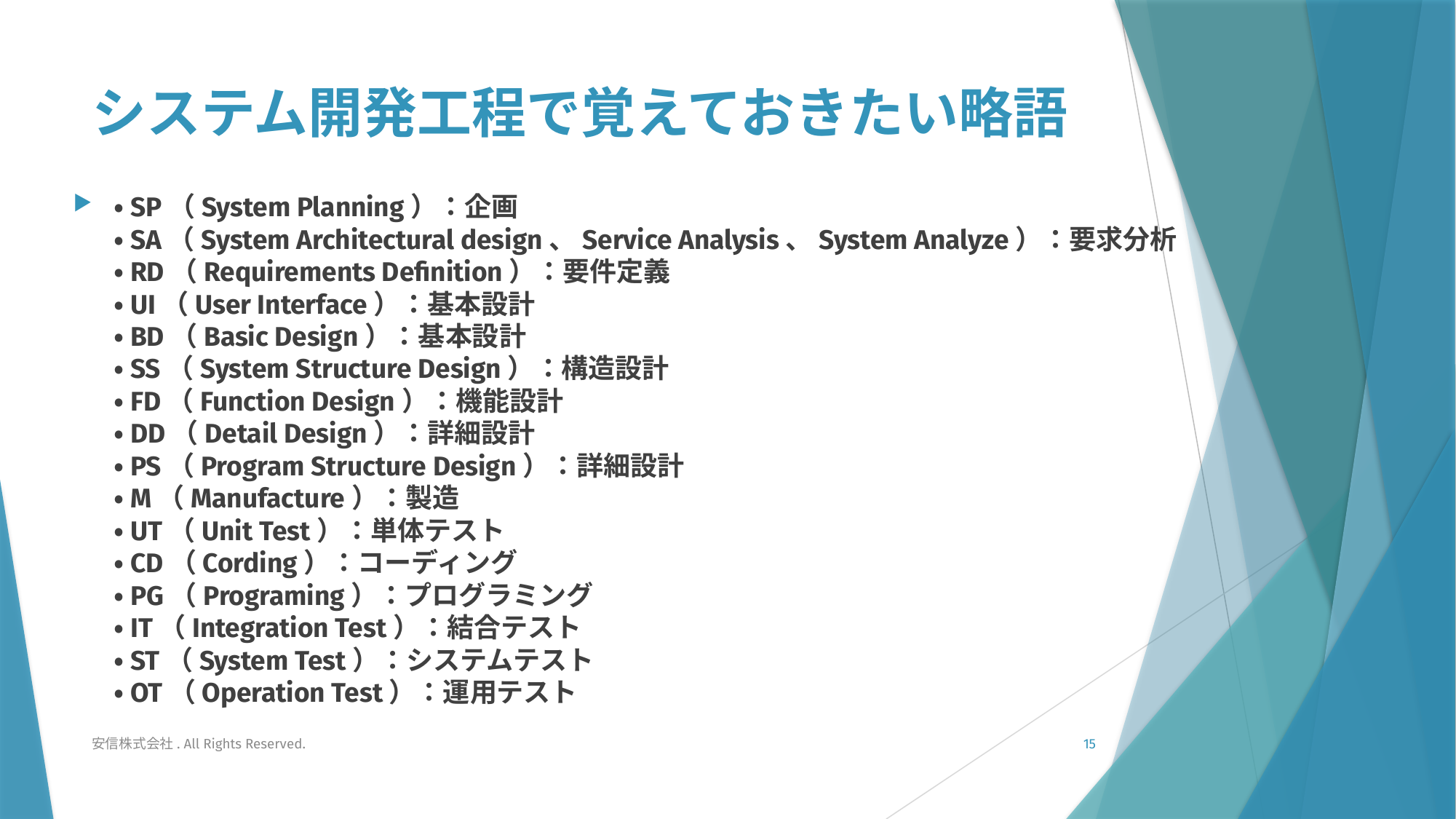

# システム開発工程で覚えておきたい略語
・SP（System Planning）：企画
・SA（System Architectural design、Service Analysis、System Analyze）：要求分析
・RD（Requirements Definition）：要件定義
・UI（User Interface）：基本設計
・BD（Basic Design）：基本設計
・SS（System Structure Design）：構造設計
・FD（Function Design）：機能設計
・DD（Detail Design）：詳細設計
・PS（Program Structure Design）：詳細設計
・M（Manufacture）：製造
・UT（Unit Test）：単体テスト
・CD（Cording）：コーディング
・PG（Programing）：プログラミング
・IT（Integration Test）：結合テスト
・ST（System Test）：システムテスト
・OT（Operation Test）：運用テスト
安信株式会社. All Rights Reserved.
15